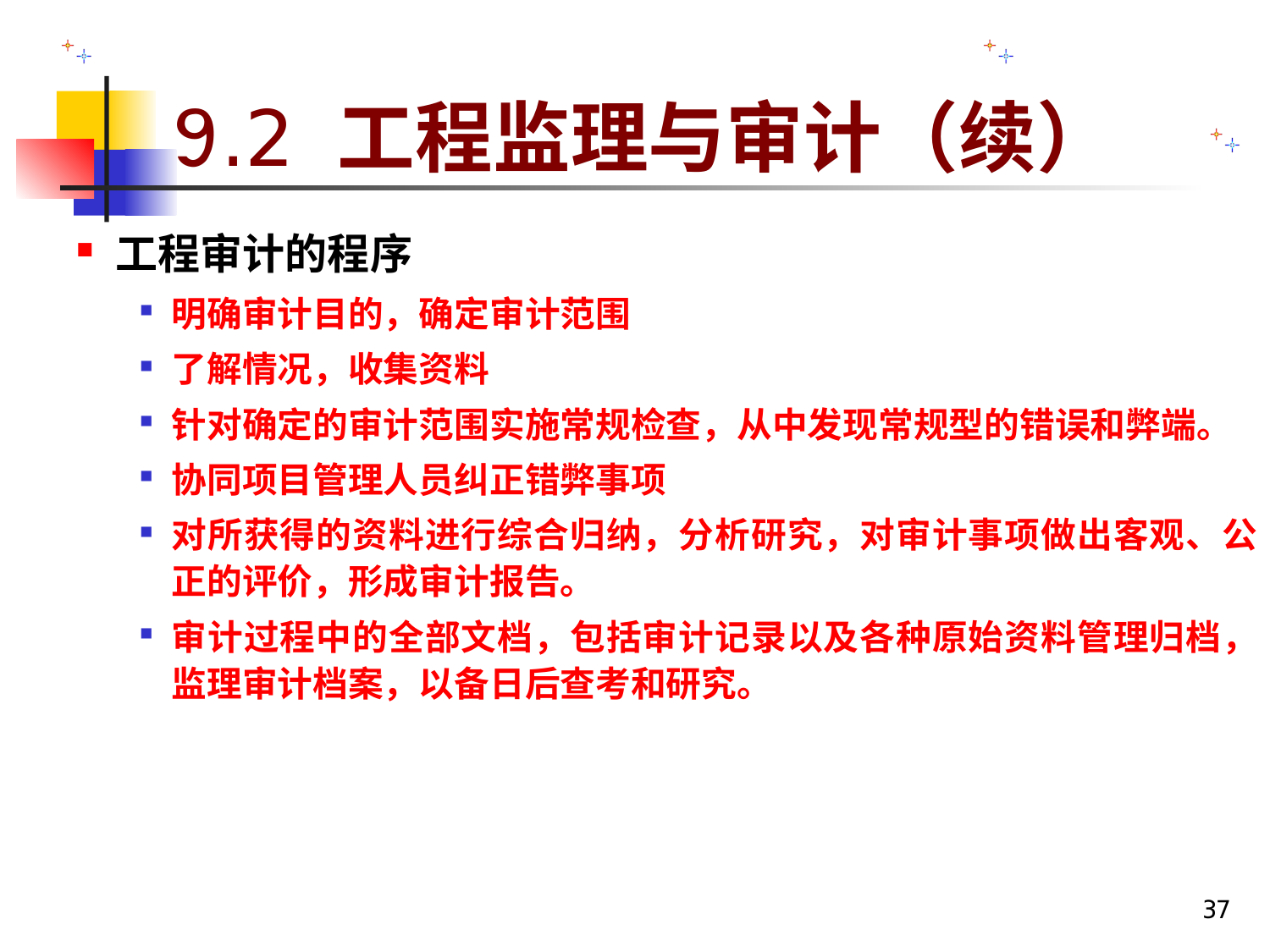

# 9.2 工程监理与审计（续）
工程审计的程序
明确审计目的，确定审计范围
了解情况，收集资料
针对确定的审计范围实施常规检查，从中发现常规型的错误和弊端。
协同项目管理人员纠正错弊事项
对所获得的资料进行综合归纳，分析研究，对审计事项做出客观、公正的评价，形成审计报告。
审计过程中的全部文档，包括审计记录以及各种原始资料管理归档，监理审计档案，以备日后查考和研究。

37